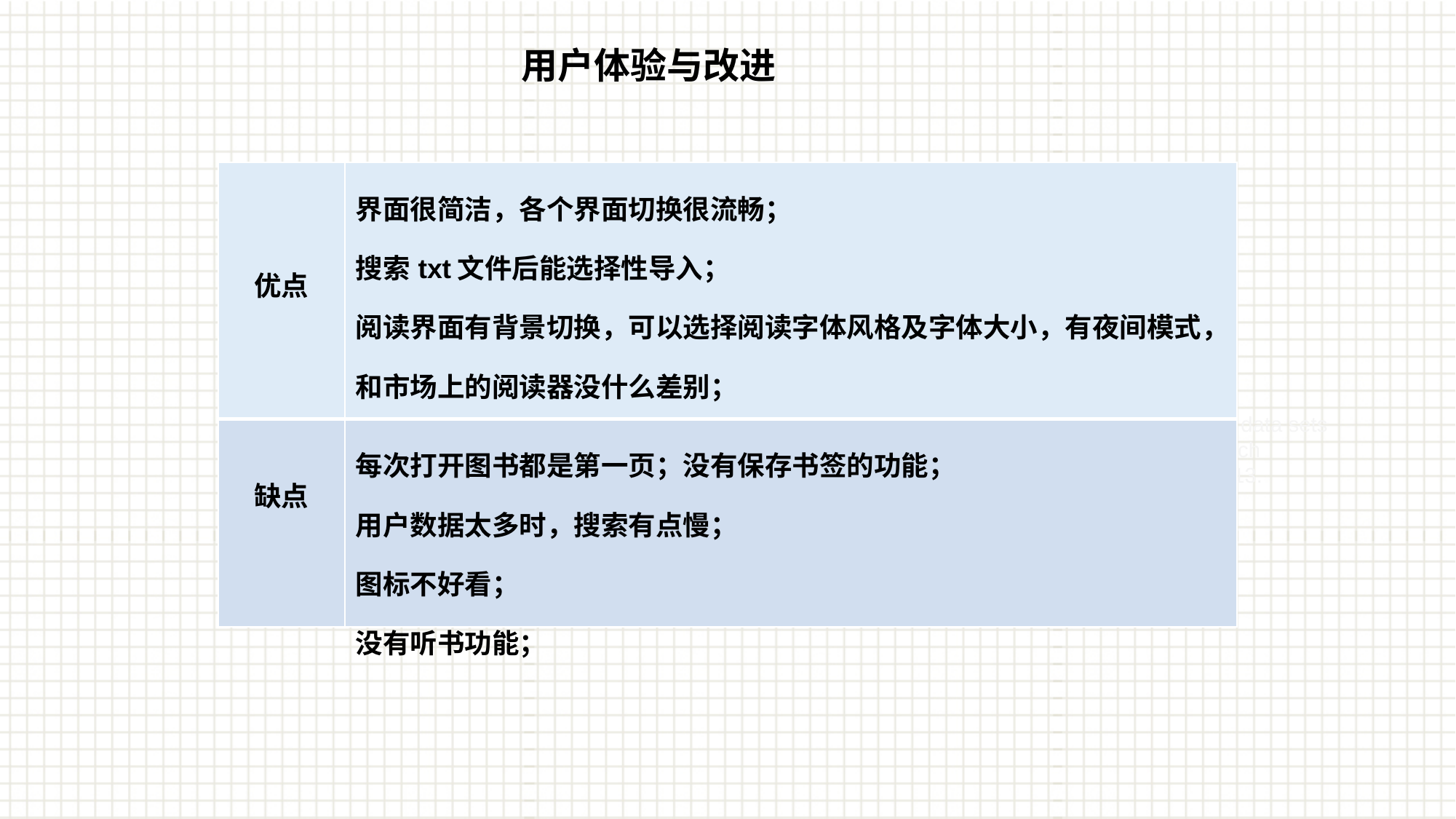

用户体验与改进
| 优点 | 界面很简洁，各个界面切换很流畅； 搜索txt文件后能选择性导入； 阅读界面有背景切换，可以选择阅读字体风格及字体大小，有夜间模式，和市场上的阅读器没什么差别； 没有什么商业化的广告，自己用不错； |
| --- | --- |
| 缺点 | 每次打开图书都是第一页；没有保存书签的功能； 用户数据太多时，搜索有点慢； 图标不好看； 没有听书功能； |
TEXT
HERE
Demographic-based data sets could transform search marketing ROI in 2013.